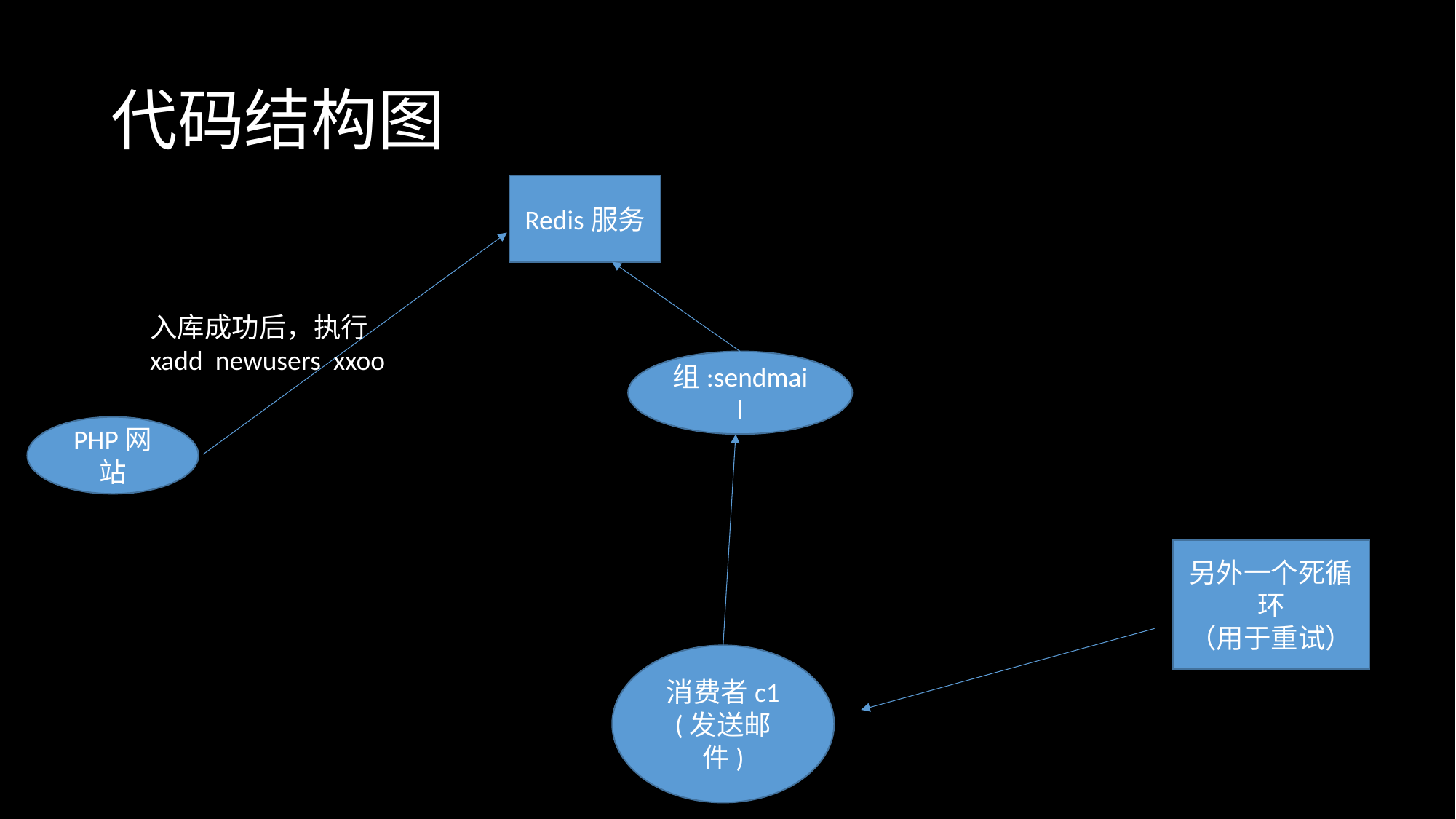

# 代码结构图
Redis服务
入库成功后，执行
xadd  newusers  xxoo
组:sendmail
PHP网站
另外一个死循环
（用于重试）
消费者c1
(发送邮件)